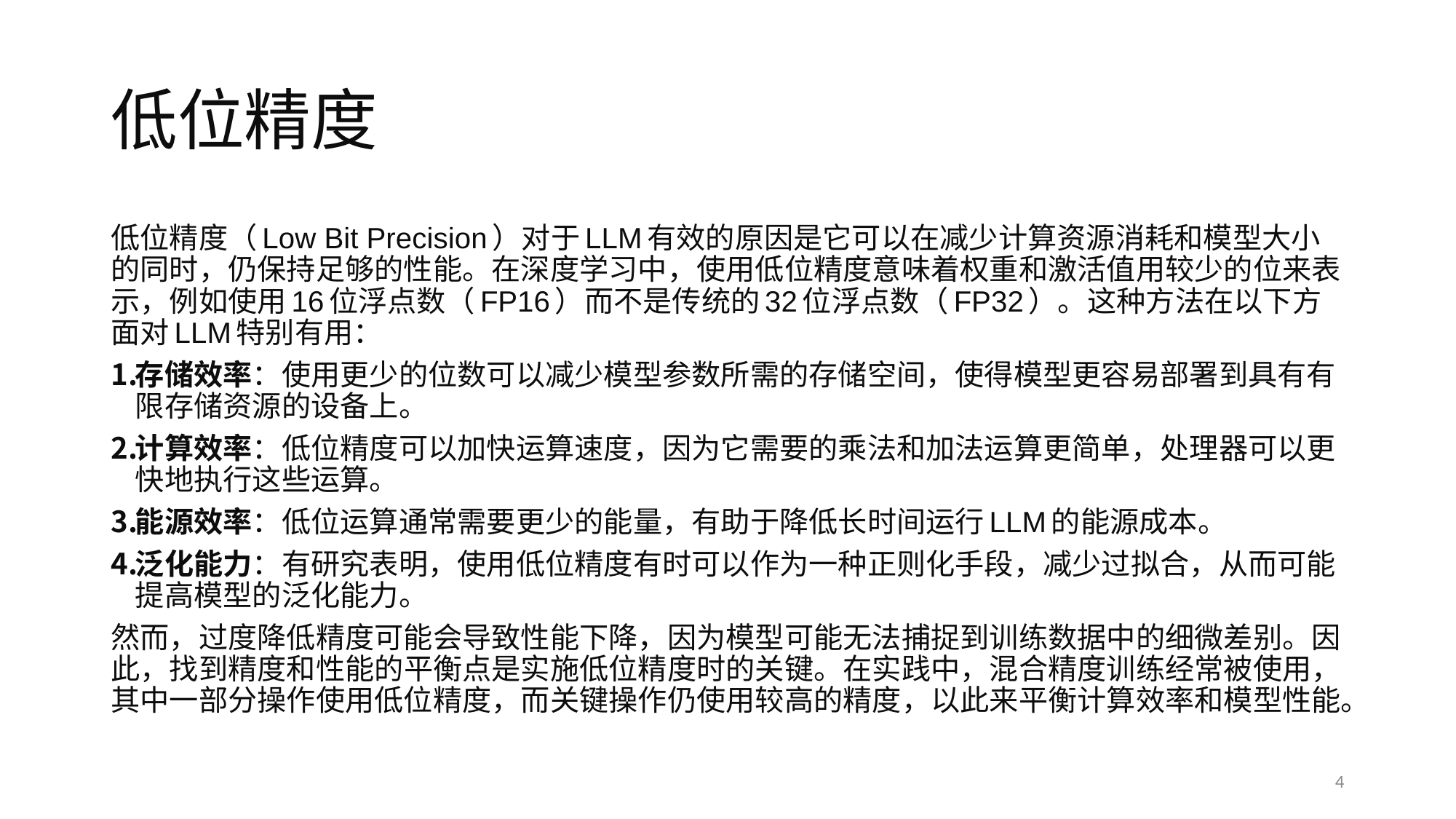

# 低位精度
低位精度（Low Bit Precision）对于LLM有效的原因是它可以在减少计算资源消耗和模型大小的同时，仍保持足够的性能。在深度学习中，使用低位精度意味着权重和激活值用较少的位来表示，例如使用16位浮点数（FP16）而不是传统的32位浮点数（FP32）。这种方法在以下方面对LLM特别有用：
存储效率：使用更少的位数可以减少模型参数所需的存储空间，使得模型更容易部署到具有有限存储资源的设备上。
计算效率：低位精度可以加快运算速度，因为它需要的乘法和加法运算更简单，处理器可以更快地执行这些运算。
能源效率：低位运算通常需要更少的能量，有助于降低长时间运行LLM的能源成本。
泛化能力：有研究表明，使用低位精度有时可以作为一种正则化手段，减少过拟合，从而可能提高模型的泛化能力。
然而，过度降低精度可能会导致性能下降，因为模型可能无法捕捉到训练数据中的细微差别。因此，找到精度和性能的平衡点是实施低位精度时的关键。在实践中，混合精度训练经常被使用，其中一部分操作使用低位精度，而关键操作仍使用较高的精度，以此来平衡计算效率和模型性能。

4